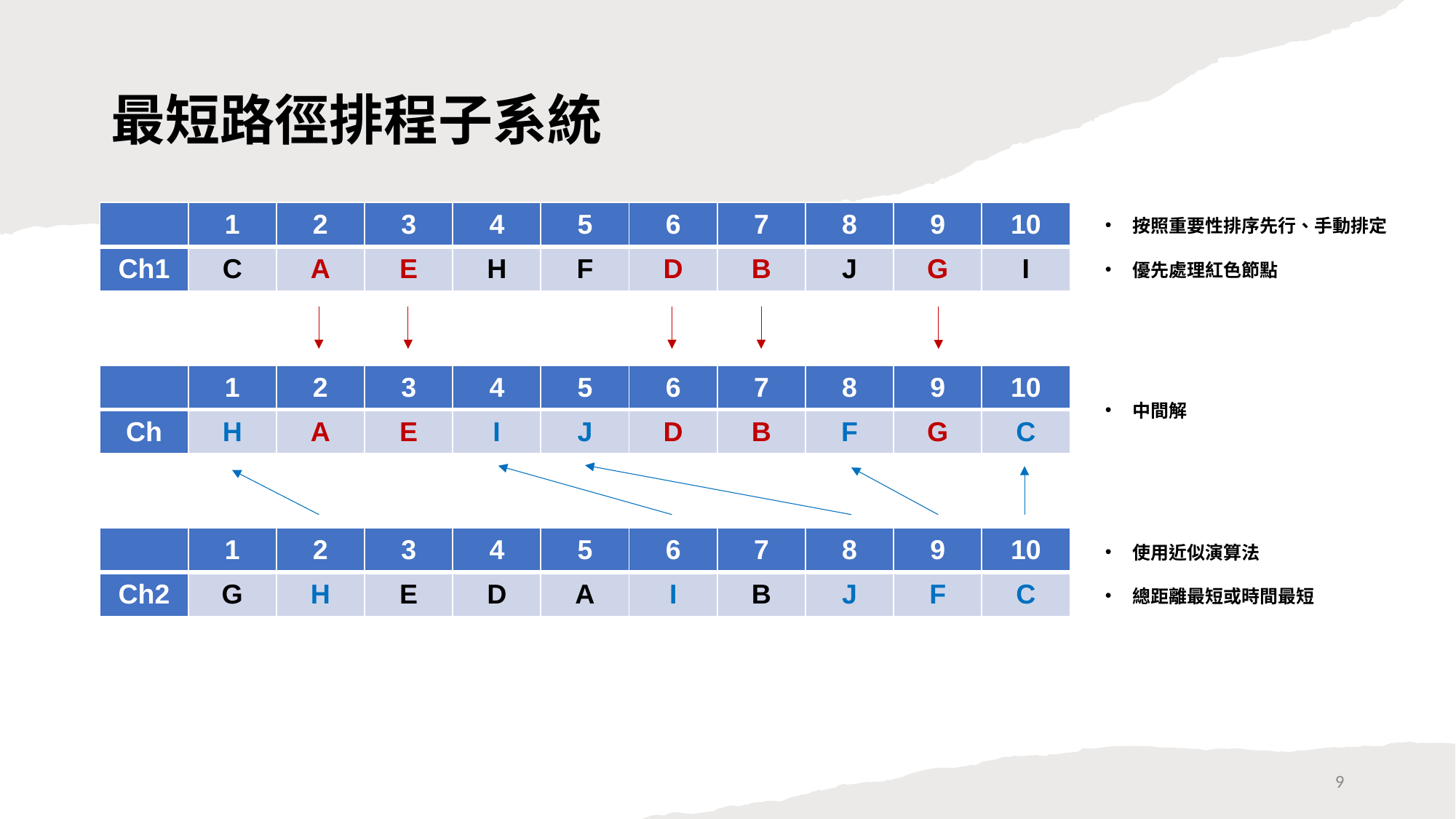

# 最短路徑排程子系統
| 按照重要性排序先行、手動排定 |
| --- |
| 優先處理紅色節點 |
|  |
| 中間解 |
|  |
| 使用近似演算法 |
| 總距離最短或時間最短 |
|  | 1 | 2 | 3 | 4 | 5 | 6 | 7 | 8 | 9 | 10 |
| --- | --- | --- | --- | --- | --- | --- | --- | --- | --- | --- |
| Ch1 | C | A | E | H | F | D | B | J | G | I |
|  | 1 | 2 | 3 | 4 | 5 | 6 | 7 | 8 | 9 | 10 |
| --- | --- | --- | --- | --- | --- | --- | --- | --- | --- | --- |
| Ch | H | A | E | I | J | D | B | F | G | C |
|  | 1 | 2 | 3 | 4 | 5 | 6 | 7 | 8 | 9 | 10 |
| --- | --- | --- | --- | --- | --- | --- | --- | --- | --- | --- |
| Ch2 | G | H | E | D | A | I | B | J | F | C |

9